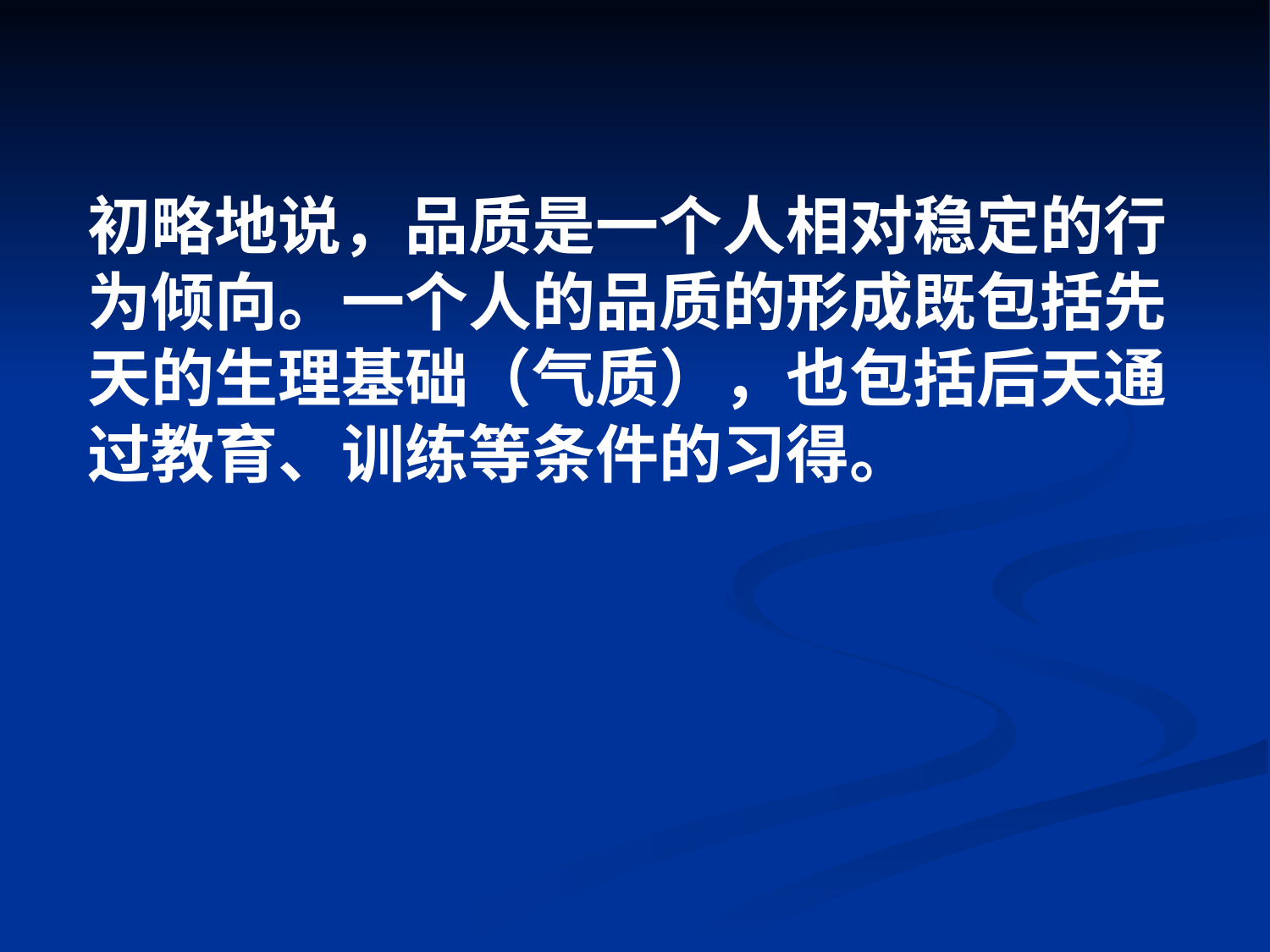

初略地说，品质是一个人相对稳定的行为倾向。一个人的品质的形成既包括先天的生理基础（气质），也包括后天通过教育、训练等条件的习得。